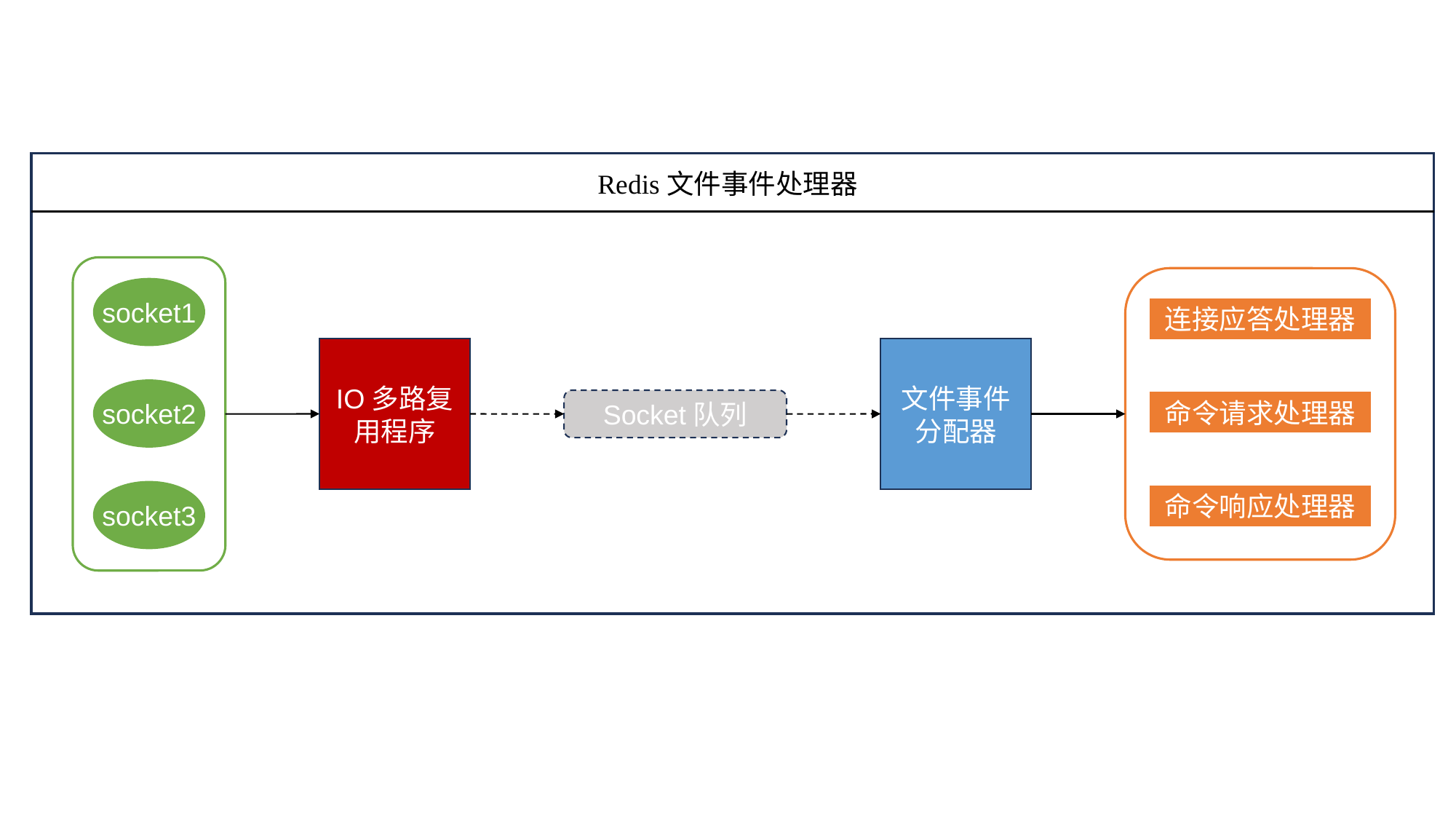

Redis文件事件处理器

socket1
socket2
socket3

连接应答处理器
命令请求处理器
命令响应处理器
IO多路复用程序
文件事件分配器
Socket队列